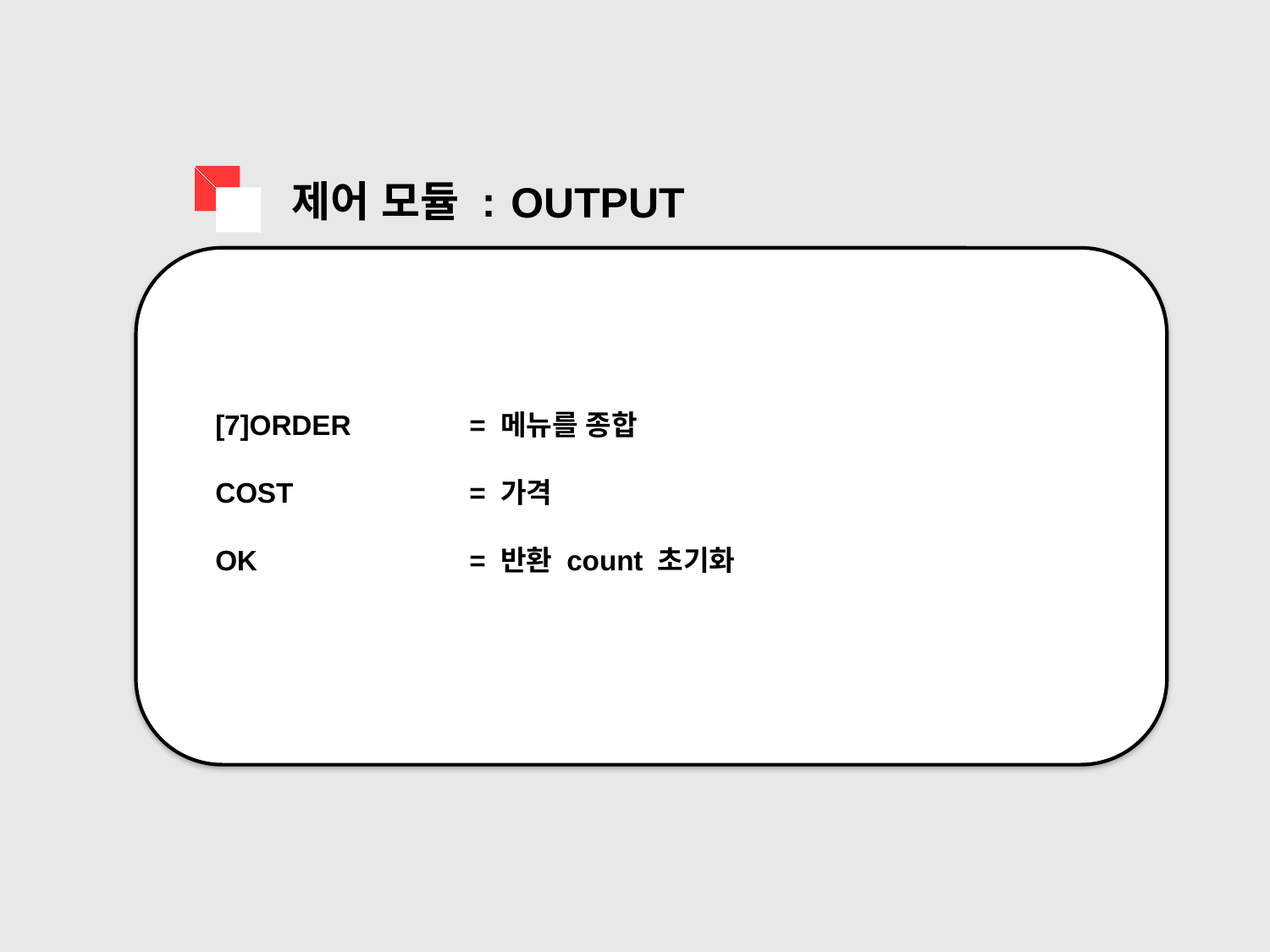

제어 모듈 :
 OUTPUT

[7]ORDER	= 메뉴를 종합

COST		= 가격

OK		= 반환 count 초기화